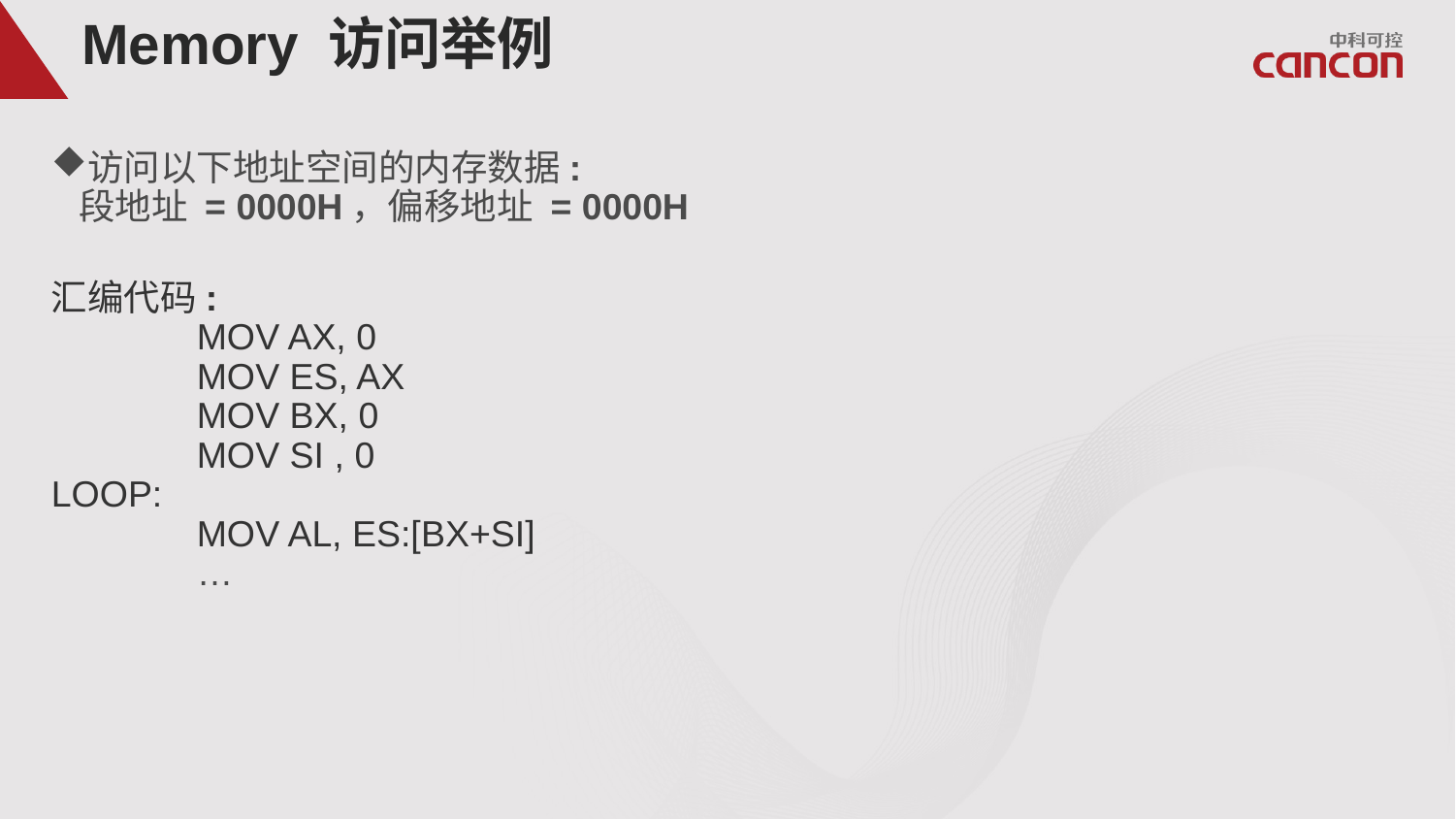

# Memory 访问举例
访问以下地址空间的内存数据:
段地址 = 0000H，偏移地址 = 0000H
汇编代码:
	MOV AX, 0
	MOV ES, AX
	MOV BX, 0
	MOV SI , 0
LOOP:
	MOV AL, ES:[BX+SI]
	…